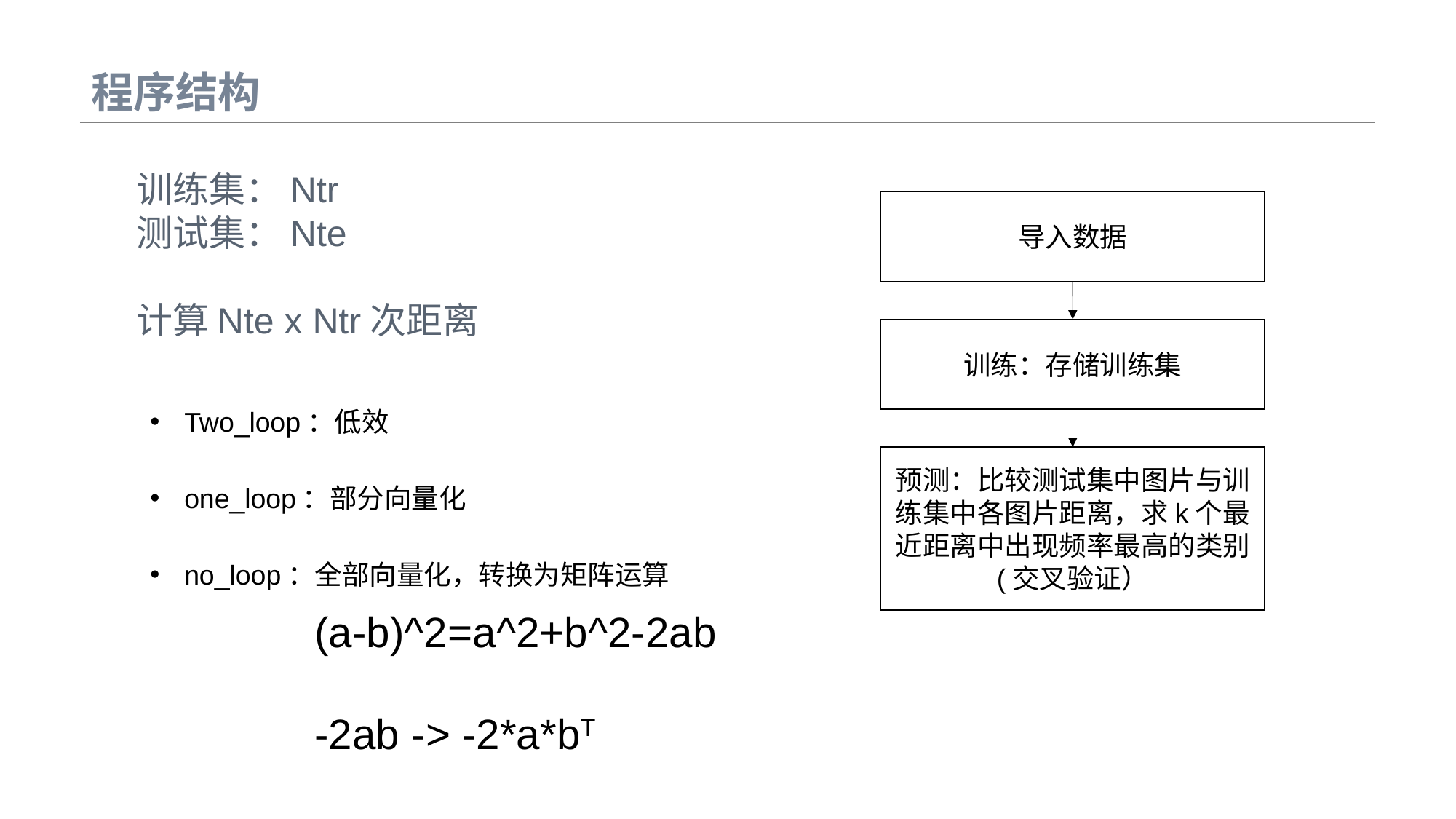

# 程序结构
训练集：Ntr
测试集：Nte

计算Nte x Ntr次距离
导入数据
训练：存储训练集
Two_loop：低效
预测：比较测试集中图片与训练集中各图片距离，求k个最近距离中出现频率最高的类别
(交叉验证）
one_loop：部分向量化
no_loop：全部向量化，转换为矩阵运算
(a-b)^2=a^2+b^2-2ab

-2ab -> -2*a*bT